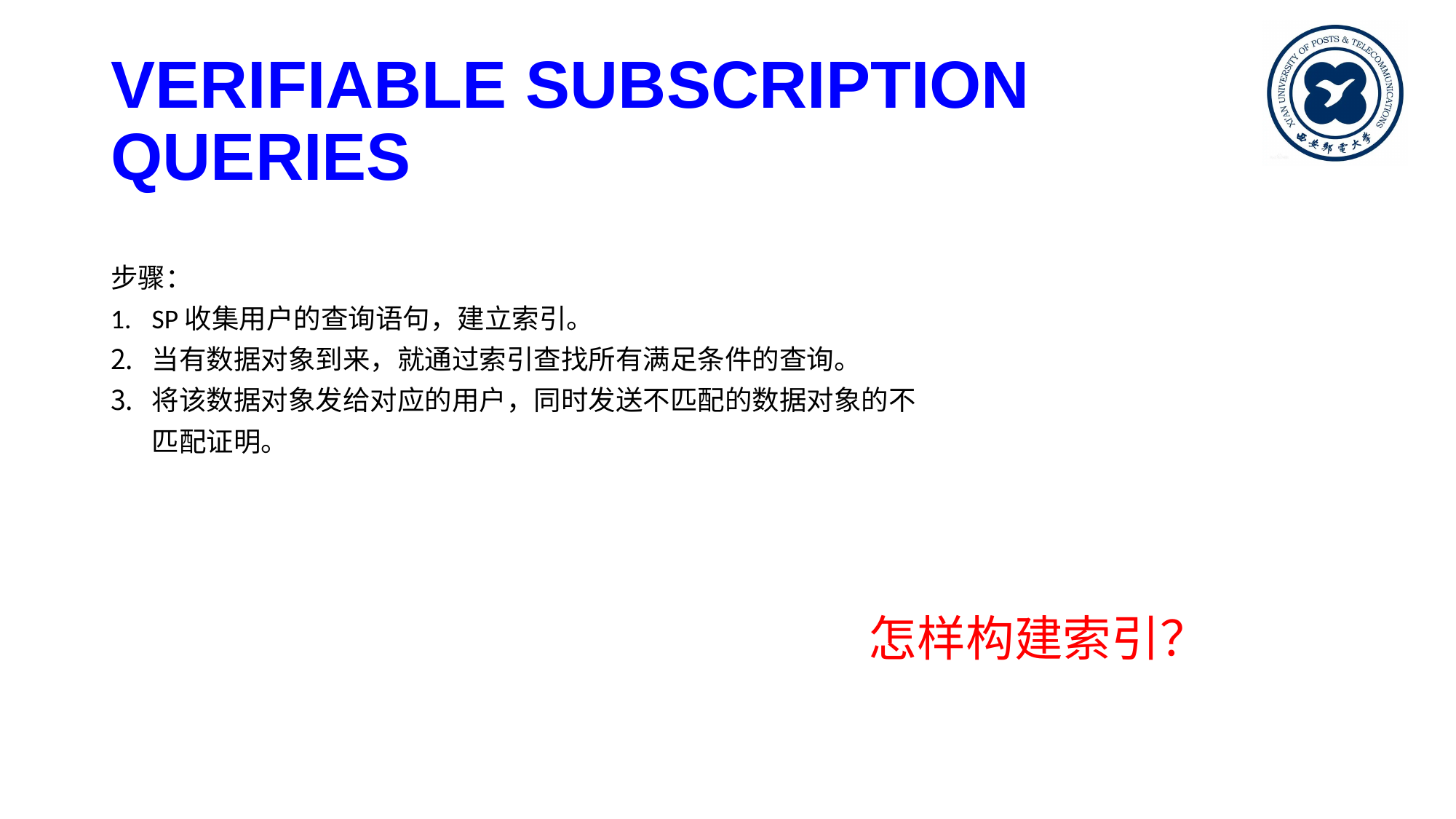

# VERIFIABLE SUBSCRIPTION QUERIES
步骤：
SP收集用户的查询语句，建立索引。
当有数据对象到来，就通过索引查找所有满足条件的查询。
将该数据对象发给对应的用户，同时发送不匹配的数据对象的不匹配证明。
怎样构建索引？